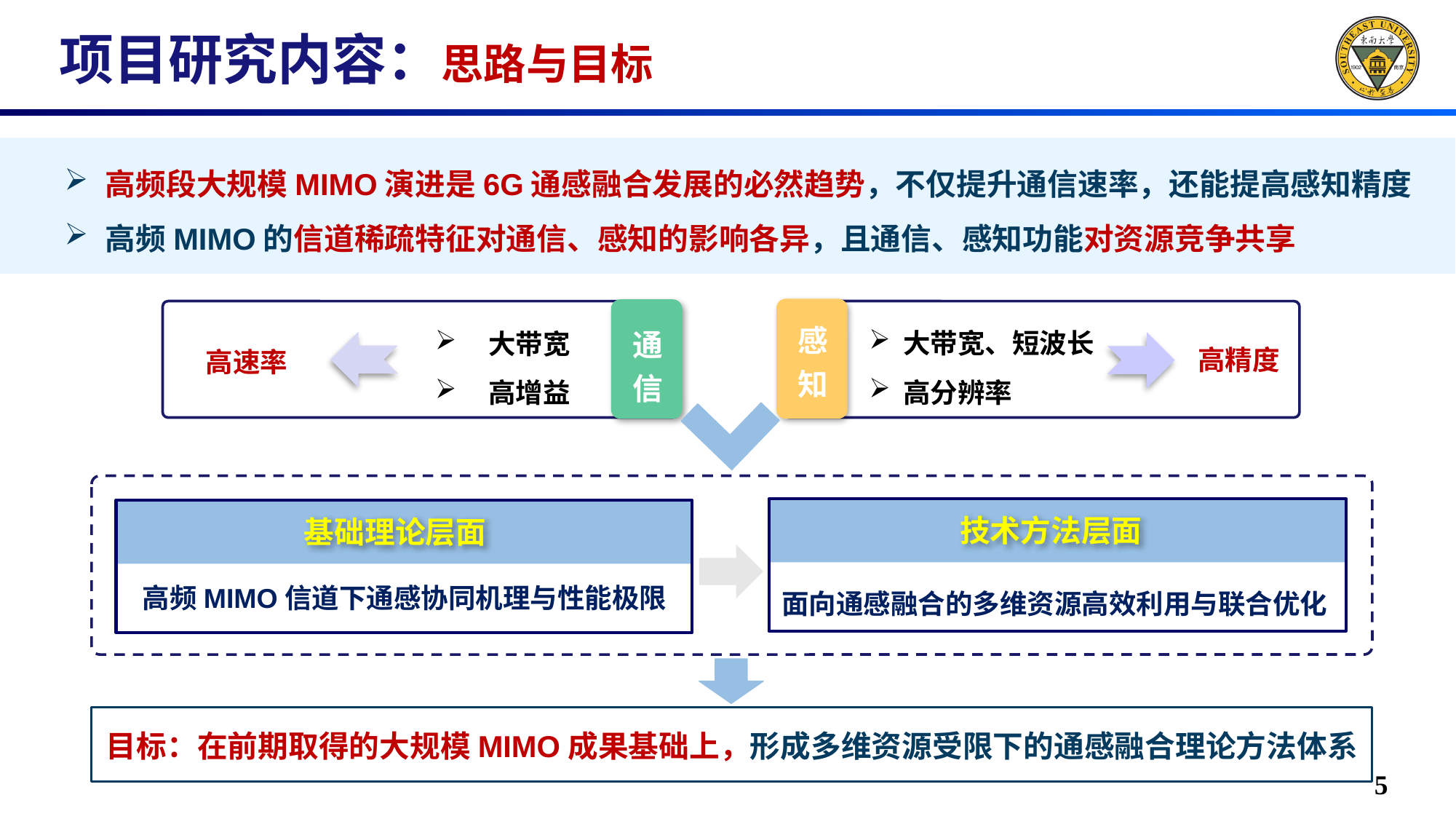

# 项目研究内容：思路与目标
高频段大规模MIMO演进是6G通感融合发展的必然趋势，不仅提升通信速率，还能提高感知精度
高频MIMO的信道稀疏特征对通信、感知的影响各异，且通信、感知功能对资源竞争共享

感知

通信

大带宽、短波长
高分辨率
  大带宽
  高增益

高精度
高速率

技术方法层面

基础理论层面
提高感知精度

面向通感融合的多维资源高效利用与联合优化
高频MIMO信道下通感协同机理与性能极限

目标：在前期取得的大规模MIMO成果基础上，形成多维资源受限下的通感融合理论方法体系
5